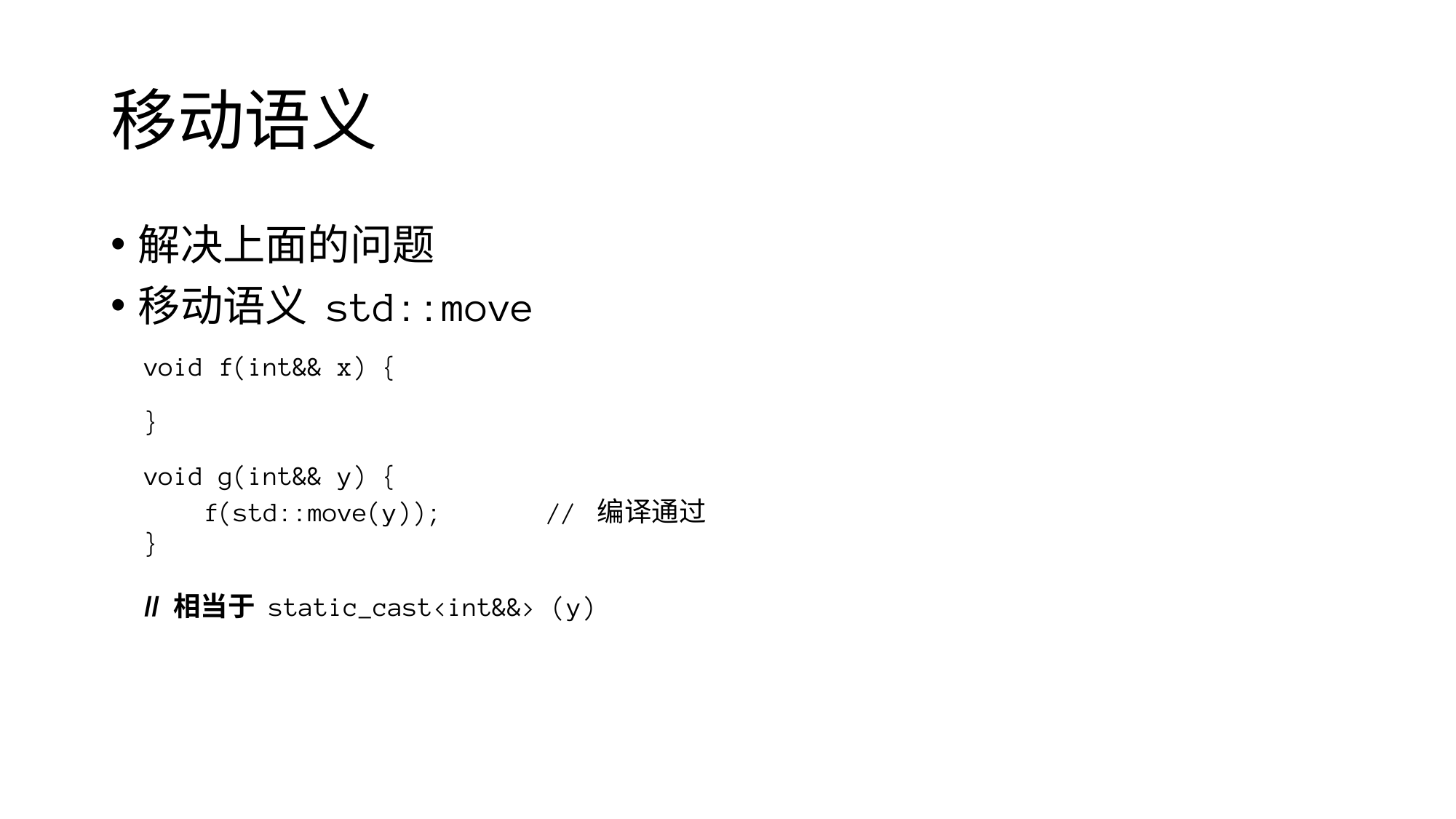

# 移动语义
解决上面的问题
移动语义 std::move
| void f(int&& x) { } void g(int&& y) { f(std::move(y)); // 编译通过 } // 相当于 static\_cast<int&&> (y) |
| --- |